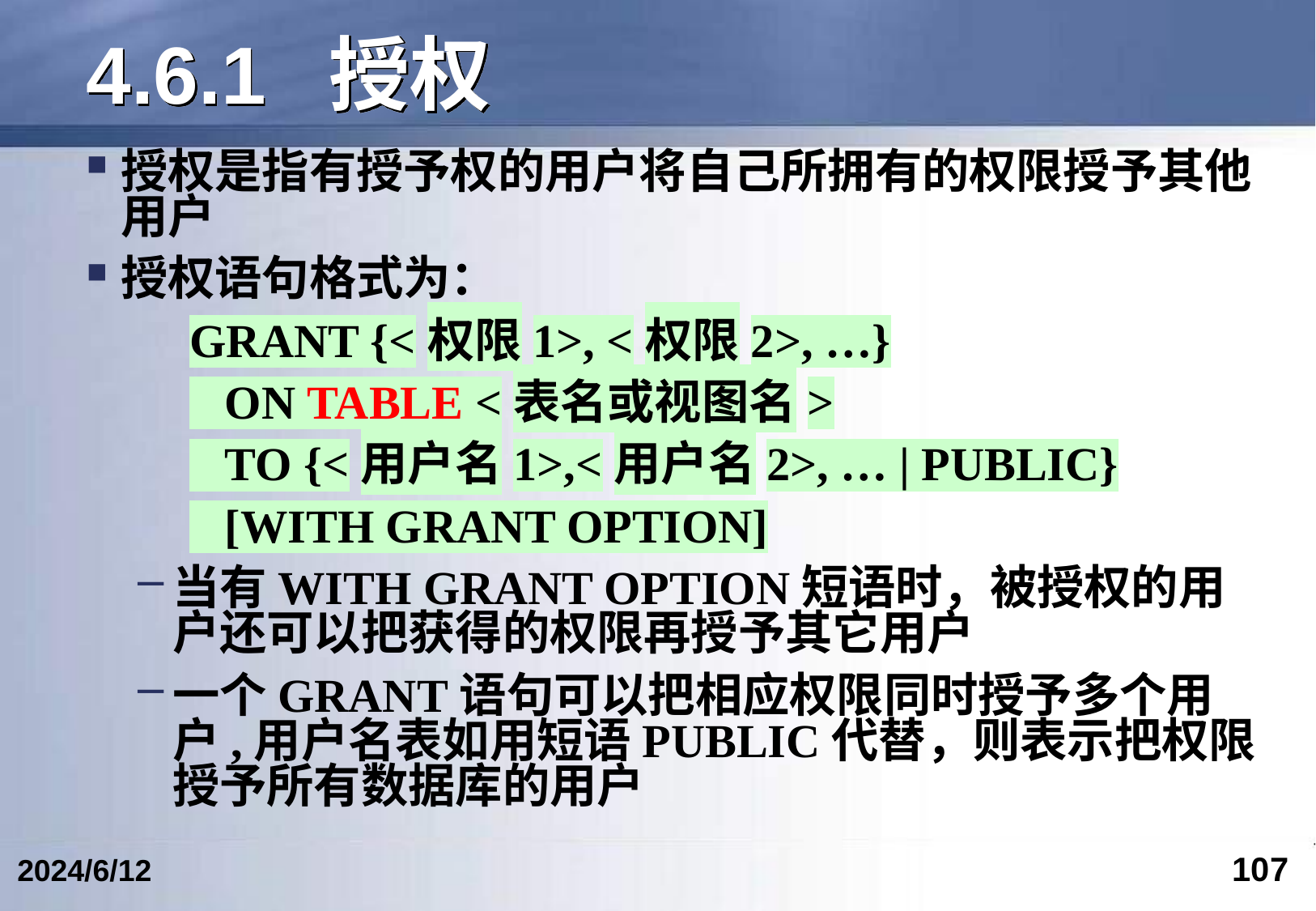

# 4.6.1	授权
授权是指有授予权的用户将自己所拥有的权限授予其他用户
授权语句格式为：
GRANT {<权限1>, <权限2>, …}
   ON TABLE <表名或视图名>
   TO {<用户名1>,<用户名2>, … | PUBLIC}
   [WITH GRANT OPTION]
当有WITH GRANT OPTION短语时，被授权的用户还可以把获得的权限再授予其它用户
一个GRANT语句可以把相应权限同时授予多个用户,用户名表如用短语PUBLIC代替，则表示把权限授予所有数据库的用户
107
2024/6/12